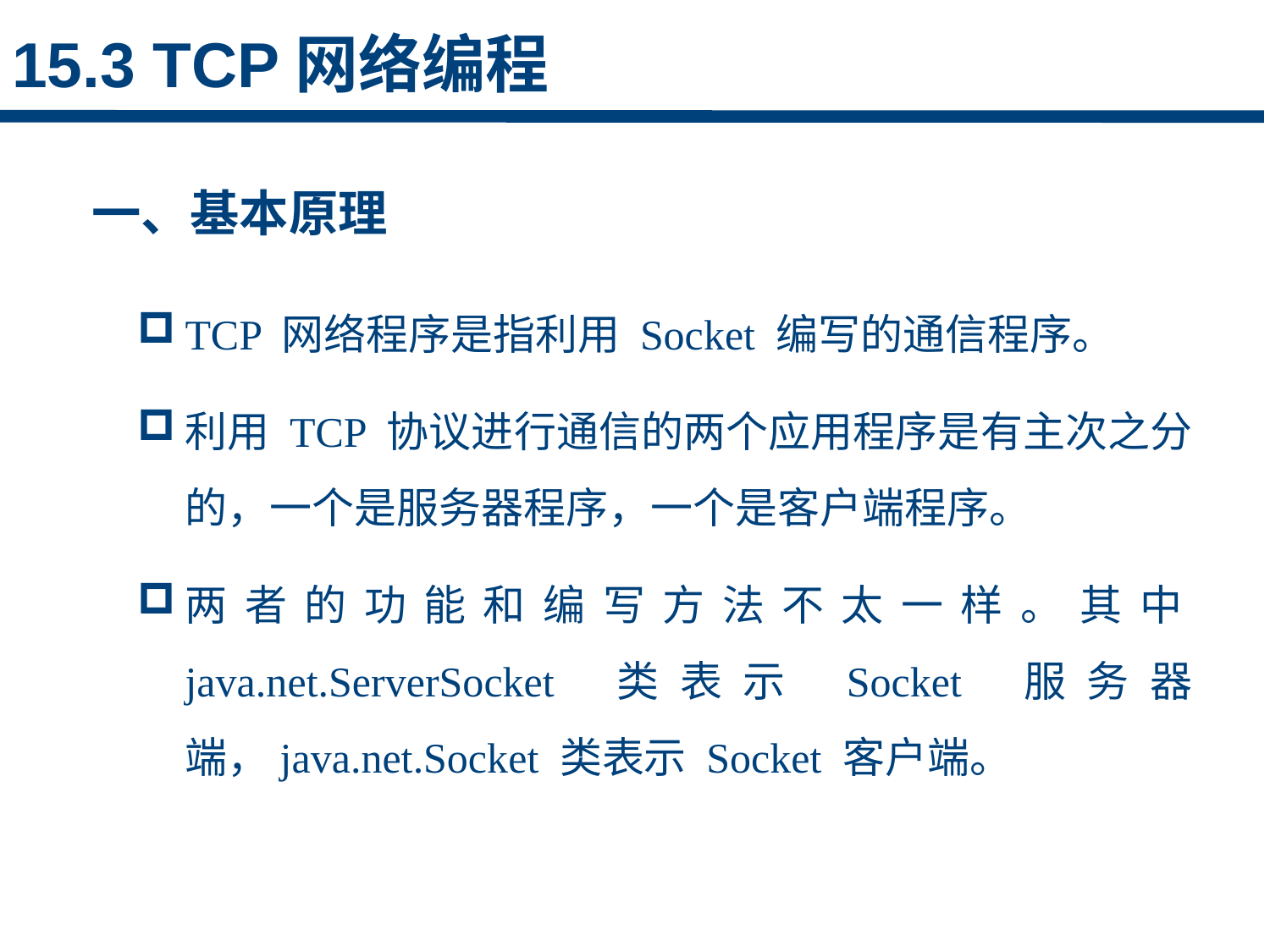

15.3 TCP网络编程
一、基本原理
点击添加文本
TCP 网络程序是指利用 Socket 编写的通信程序。
利用 TCP 协议进行通信的两个应用程序是有主次之分的，一个是服务器程序，一个是客户端程序。
两者的功能和编写方法不太一样。其中java.net.ServerSocket 类表示 Socket 服务器端，java.net.Socket 类表示 Socket 客户端。
点击添加文本
点击添加文本
点击添加文本